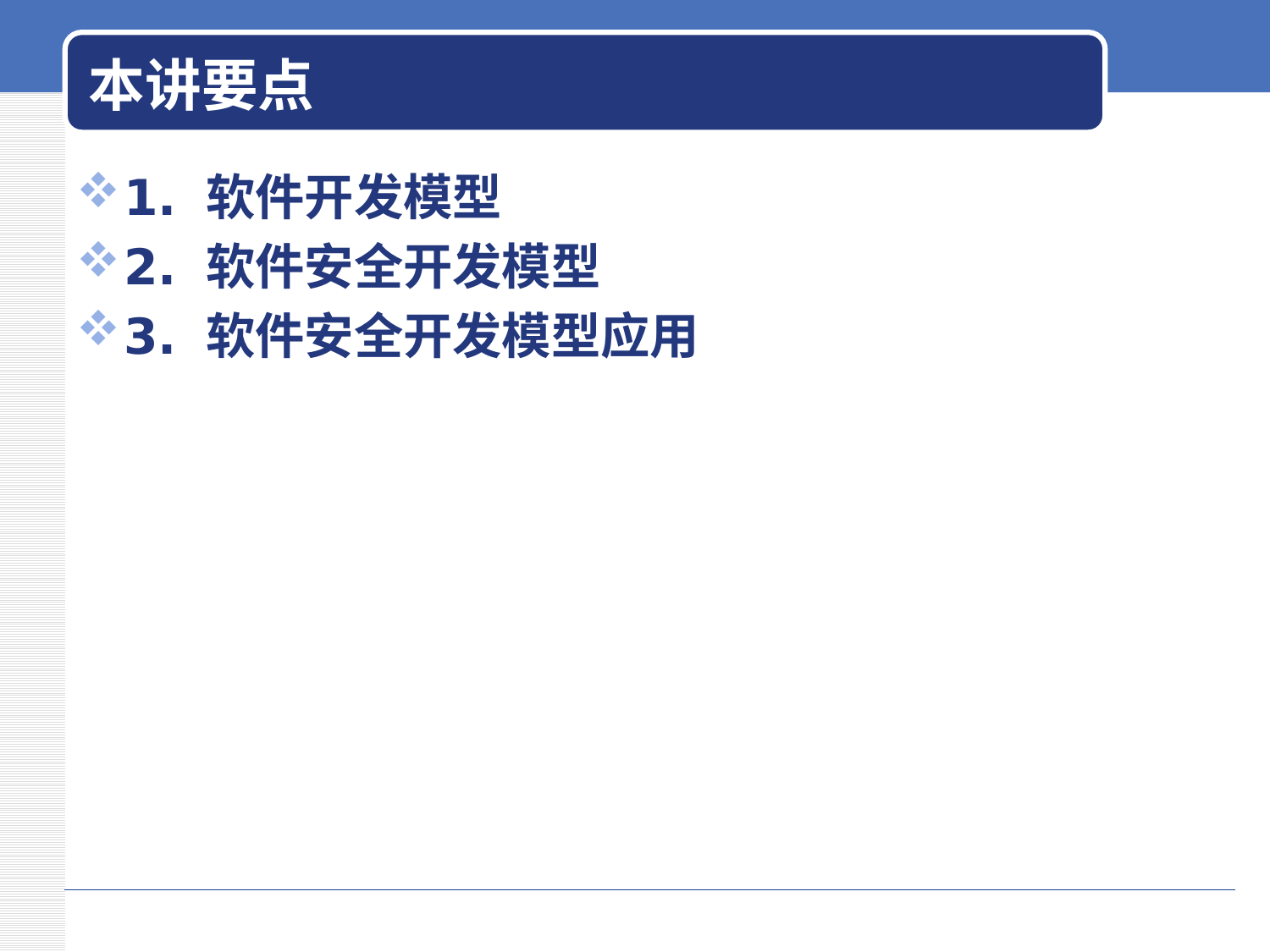

# 本讲要点
1. 软件开发模型
2. 软件安全开发模型
3. 软件安全开发模型应用